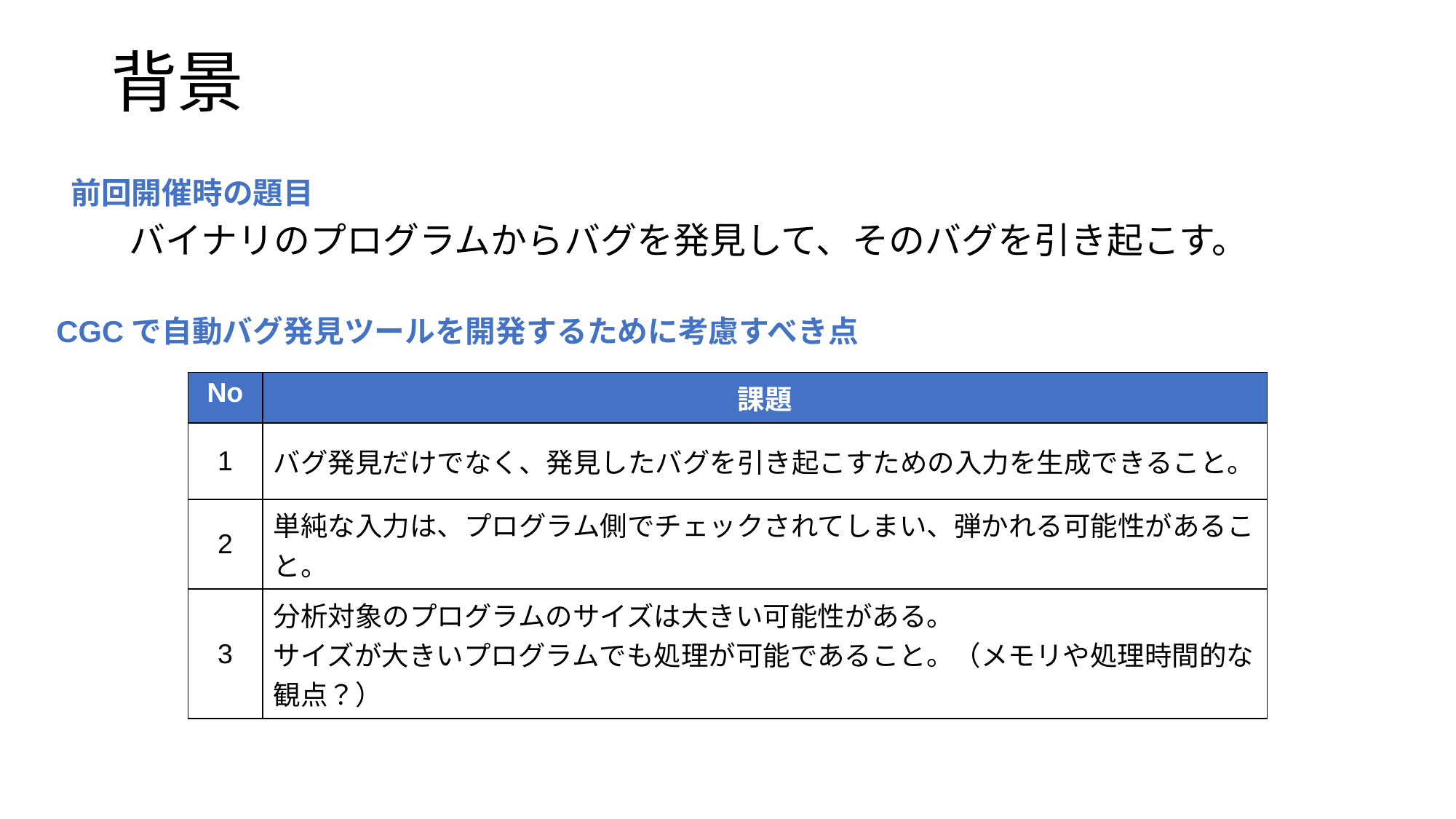

# 背景
前回開催時の題目
バイナリのプログラムからバグを発見して、そのバグを引き起こす。
CGCで自動バグ発見ツールを開発するために考慮すべき点
| No | 課題 |
| --- | --- |
| 1 | バグ発見だけでなく、発見したバグを引き起こすための入力を生成できること。 |
| 2 | 単純な入力は、プログラム側でチェックされてしまい、弾かれる可能性があること。 |
| 3 | 分析対象のプログラムのサイズは大きい可能性がある。 サイズが大きいプログラムでも処理が可能であること。（メモリや処理時間的な観点？） |